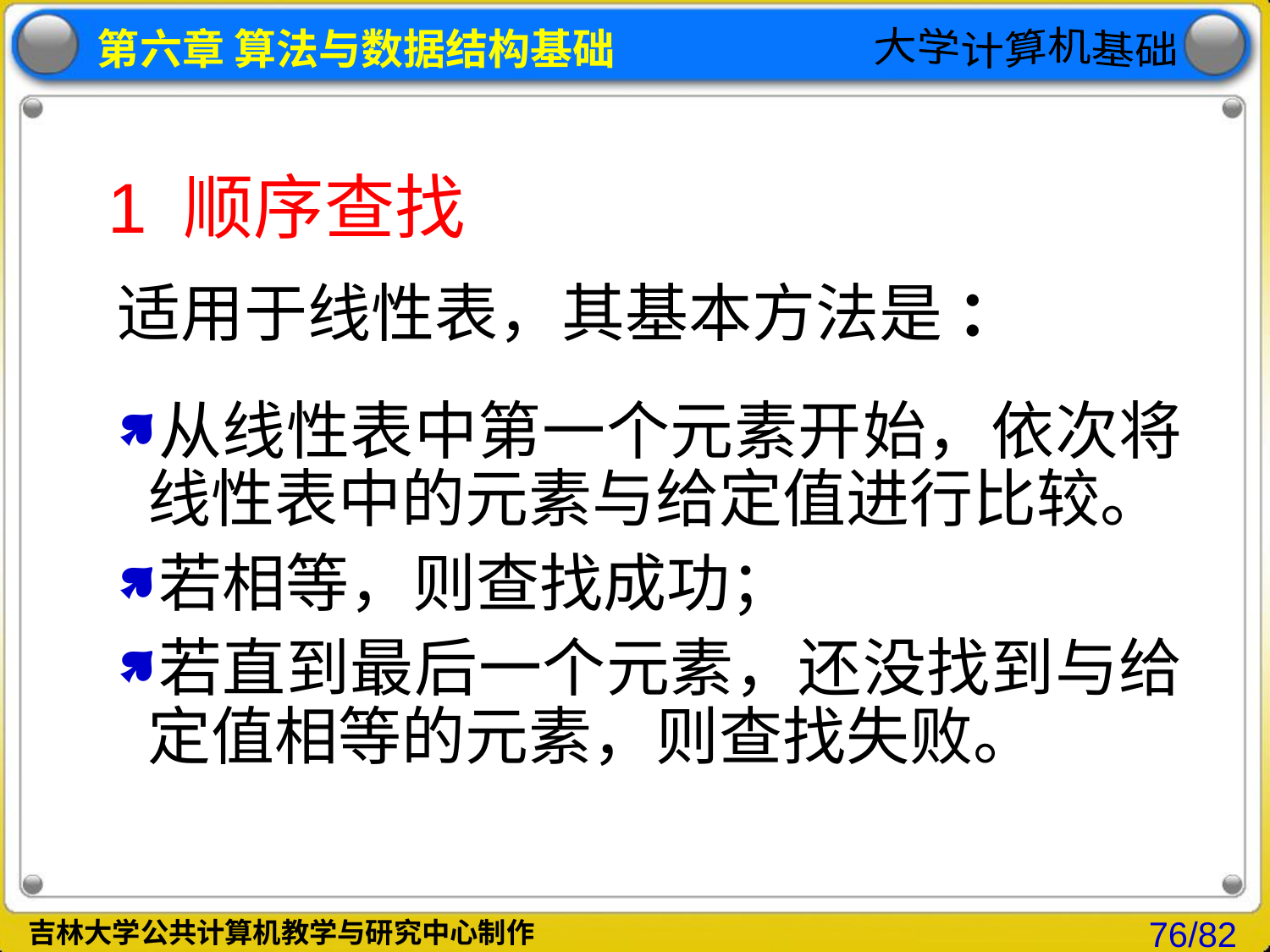

# 1 顺序查找
适用于线性表，其基本方法是 ：
从线性表中第一个元素开始，依次将线性表中的元素与给定值进行比较。
若相等，则查找成功；
若直到最后一个元素，还没找到与给定值相等的元素，则查找失败。
76/82